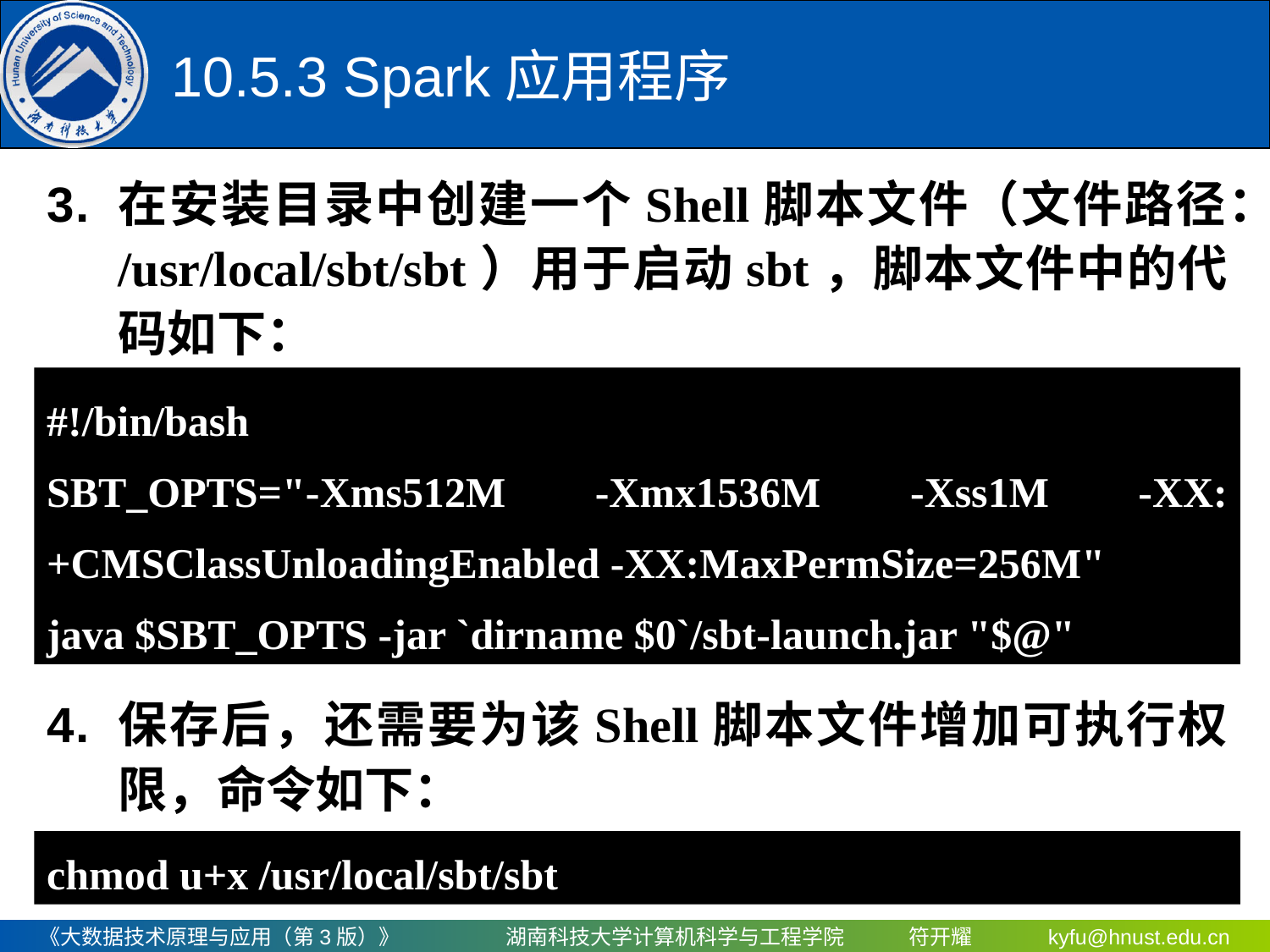

# 10.5.3 Spark应用程序
在安装目录中创建一个Shell脚本文件（文件路径：/usr/local/sbt/sbt）用于启动sbt，脚本文件中的代码如下：

保存后，还需要为该Shell脚本文件增加可执行权限，命令如下：

#!/bin/bash
SBT_OPTS="-Xms512M -Xmx1536M -Xss1M -XX:+CMSClassUnloadingEnabled -XX:MaxPermSize=256M"
java $SBT_OPTS -jar `dirname $0`/sbt-launch.jar "$@"
chmod u+x /usr/local/sbt/sbt